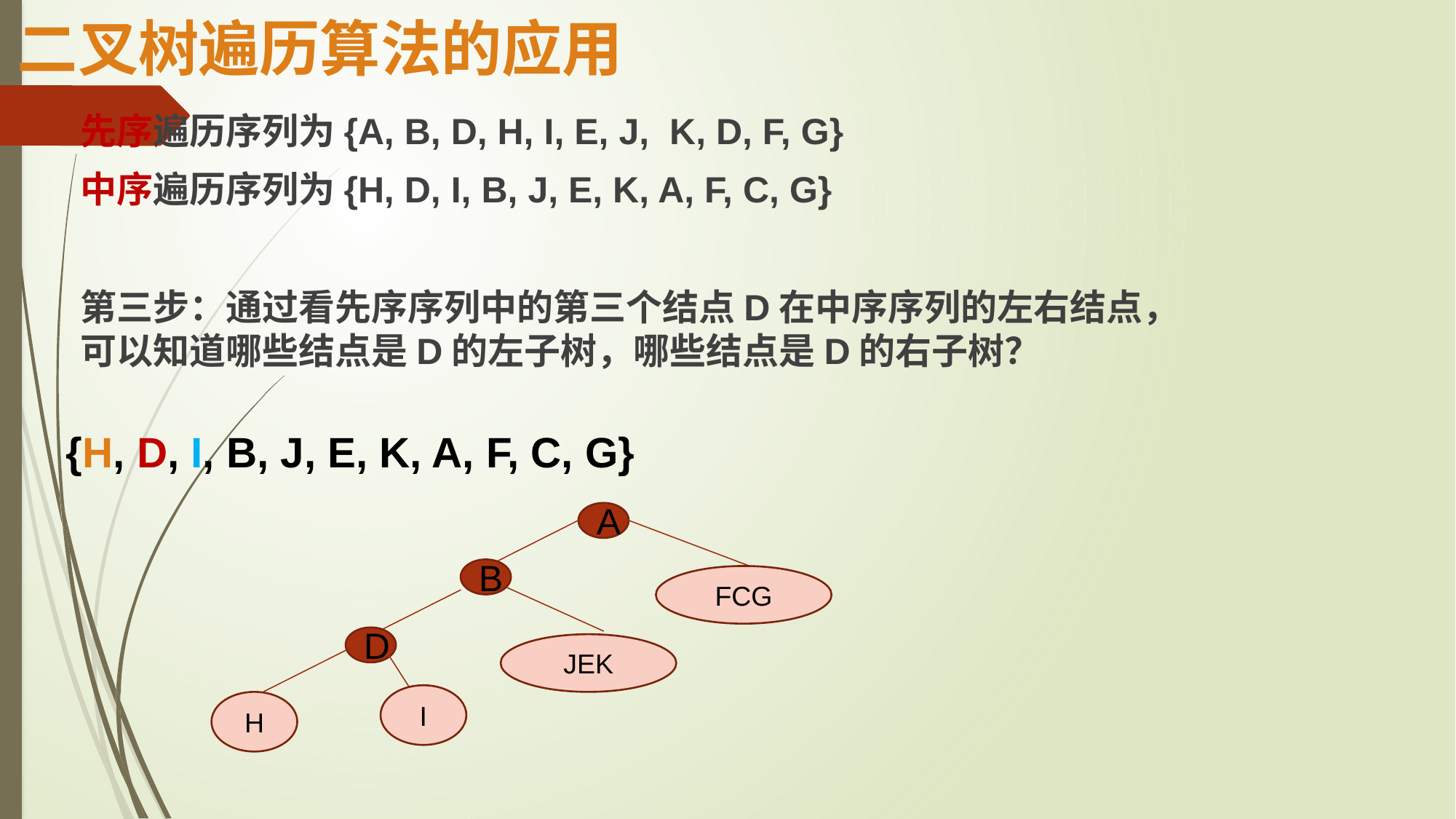

二叉树遍历算法的应用
先序遍历序列为{A, B, D, H, I, E, J,  K, D, F, G}
中序遍历序列为{H, D, I, B, J, E, K, A, F, C, G}

第三步：通过看先序序列中的第三个结点D在中序序列的左右结点，可以知道哪些结点是D的左子树，哪些结点是D的右子树？

{H, D, I, B, J, E, K, A, F, C, G}
A
B
FCG
D
JEK
I
H